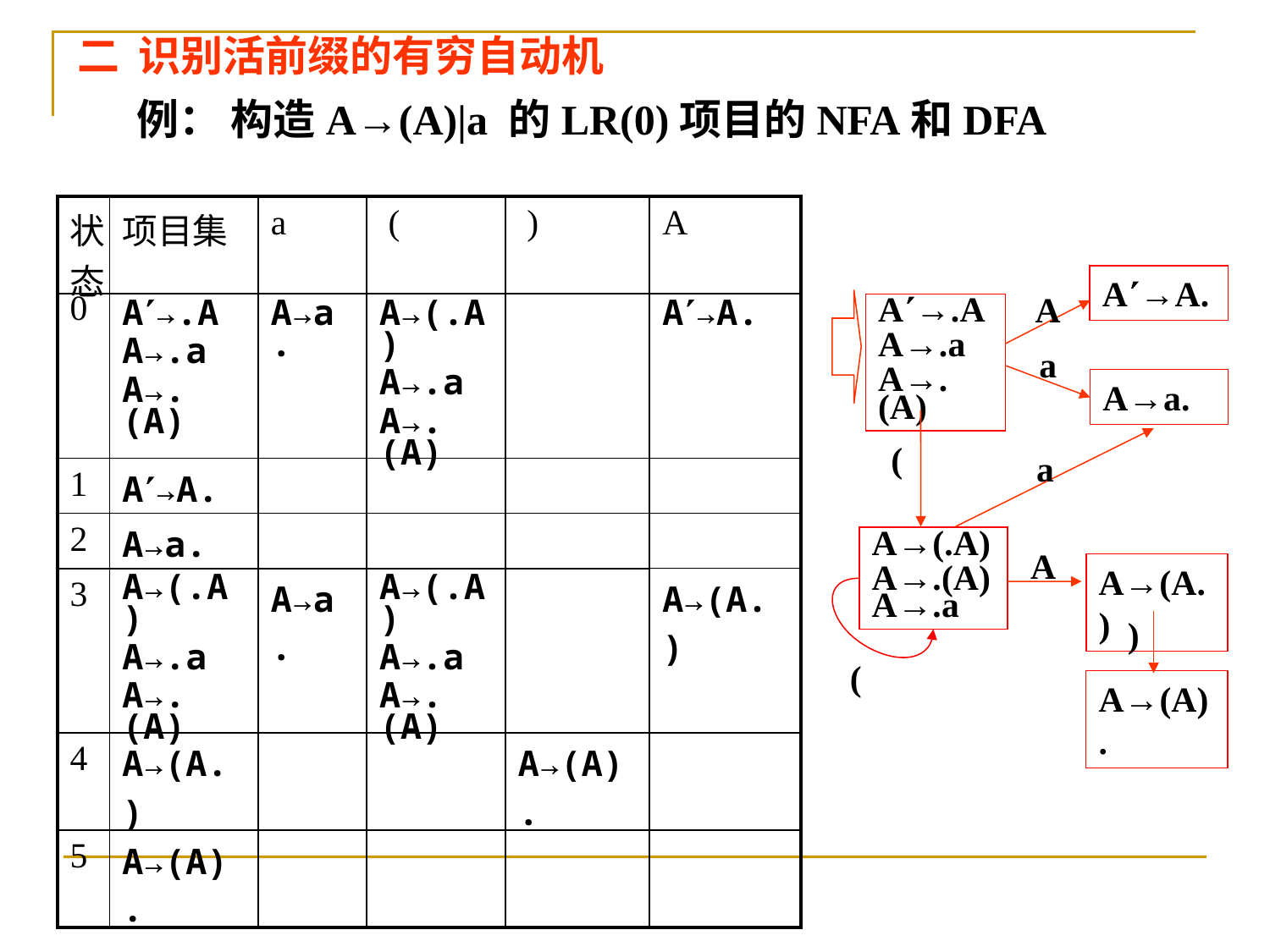

二  识别活前缀的有穷自动机
例： 构造A→(A)|a 的LR(0)项目的NFA和DFA
| 状态 | 项目集 | a | ( | ) | A |
| --- | --- | --- | --- | --- | --- |
| 0 | A′→.A A→.a A→.(A) | A→a. | A→(.A) A→.a A→.(A) |  | A′→A. |
| 1 | A′→A. |  |  |  |  |
| 2 | A→a. |  |  |  |  |
| 3 | A→(.A) A→.a A→.(A) | A→a. | A→(.A) A→.a A→.(A) |  | A→(A.) |
| 4 | A→(A.) |  |  | A→(A). |  |
| 5 | A→(A). |  |  |  |  |
A′→A.
A

A′→.A
A→.a
A→.(A)

a

A→a.

(
a
A→(.A)
A→.(A) A→.a
A
A→(A.)

)

(
A→(A).
63